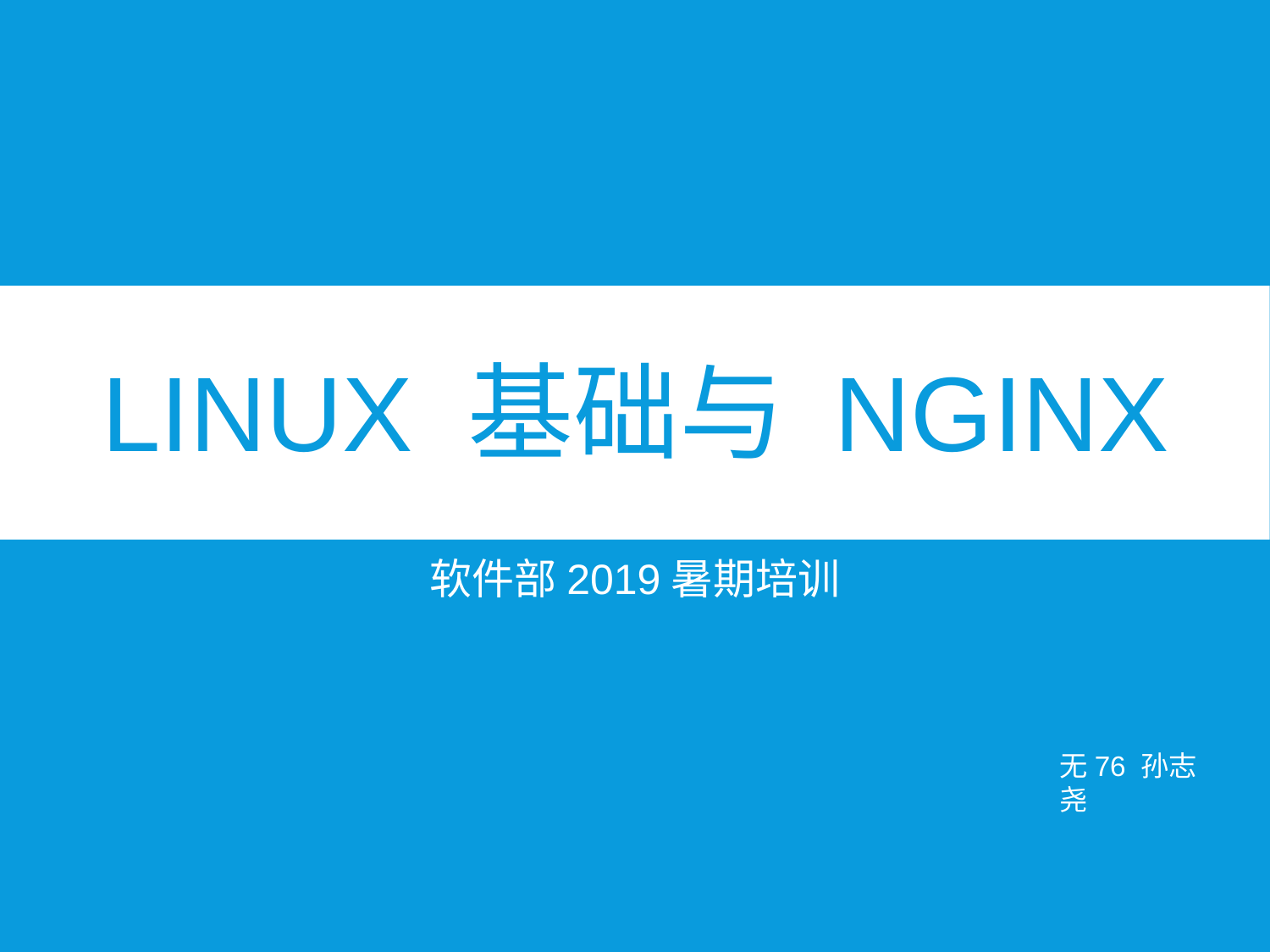

# Linux 基础与 Nginx
软件部2019暑期培训
无76 孙志尧